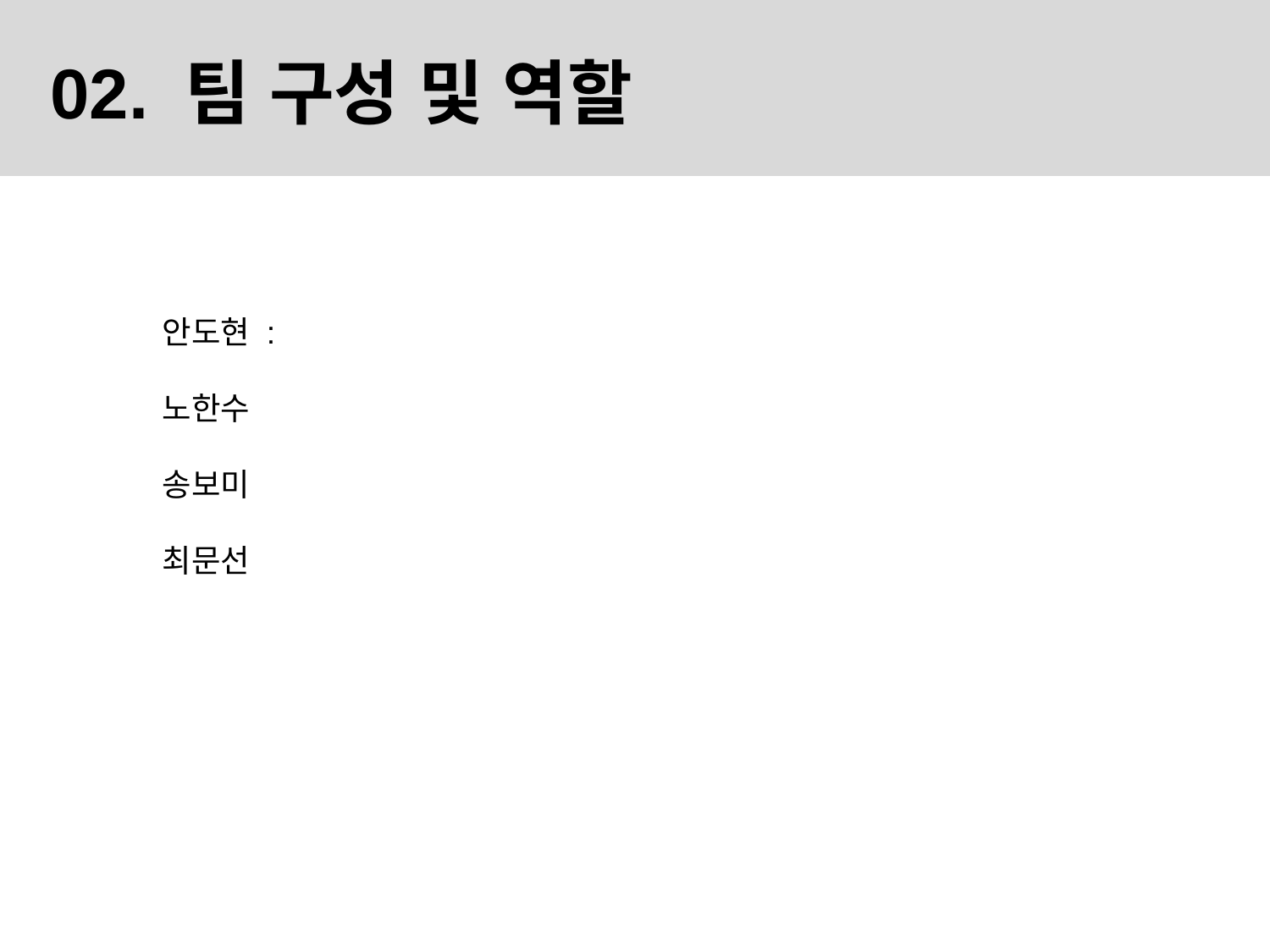

02. 팀 구성 및 역할
안도현 :

노한수

송보미

최문선